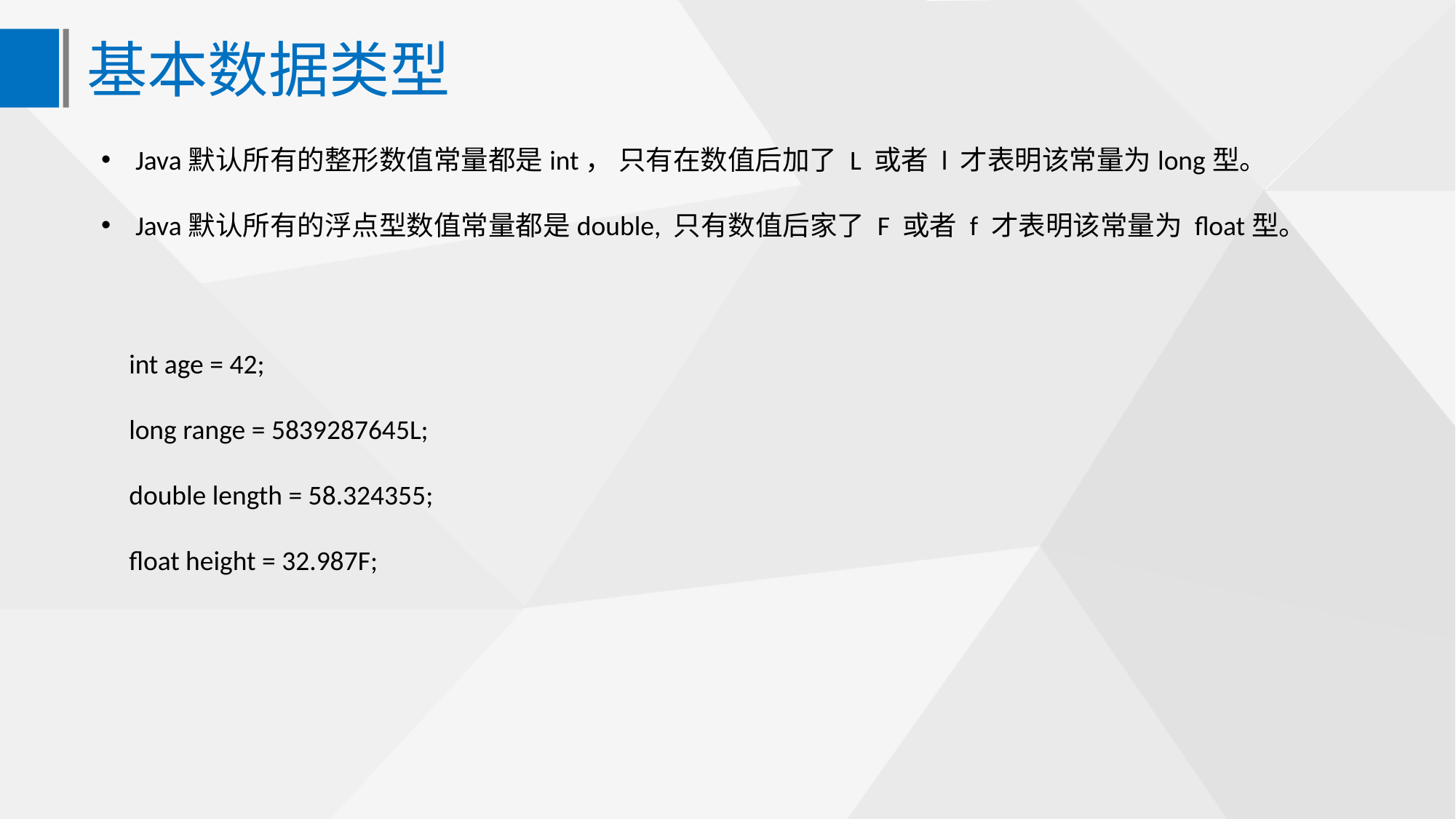

基本数据类型

Java默认所有的整形数值常量都是int， 只有在数值后加了 L 或者 l 才表明该常量为long型。

Java默认所有的浮点型数值常量都是double, 只有数值后家了 F 或者 f 才表明该常量为 float型。
int age = 42;

long range = 5839287645L;

double length = 58.324355;

float height = 32.987F;